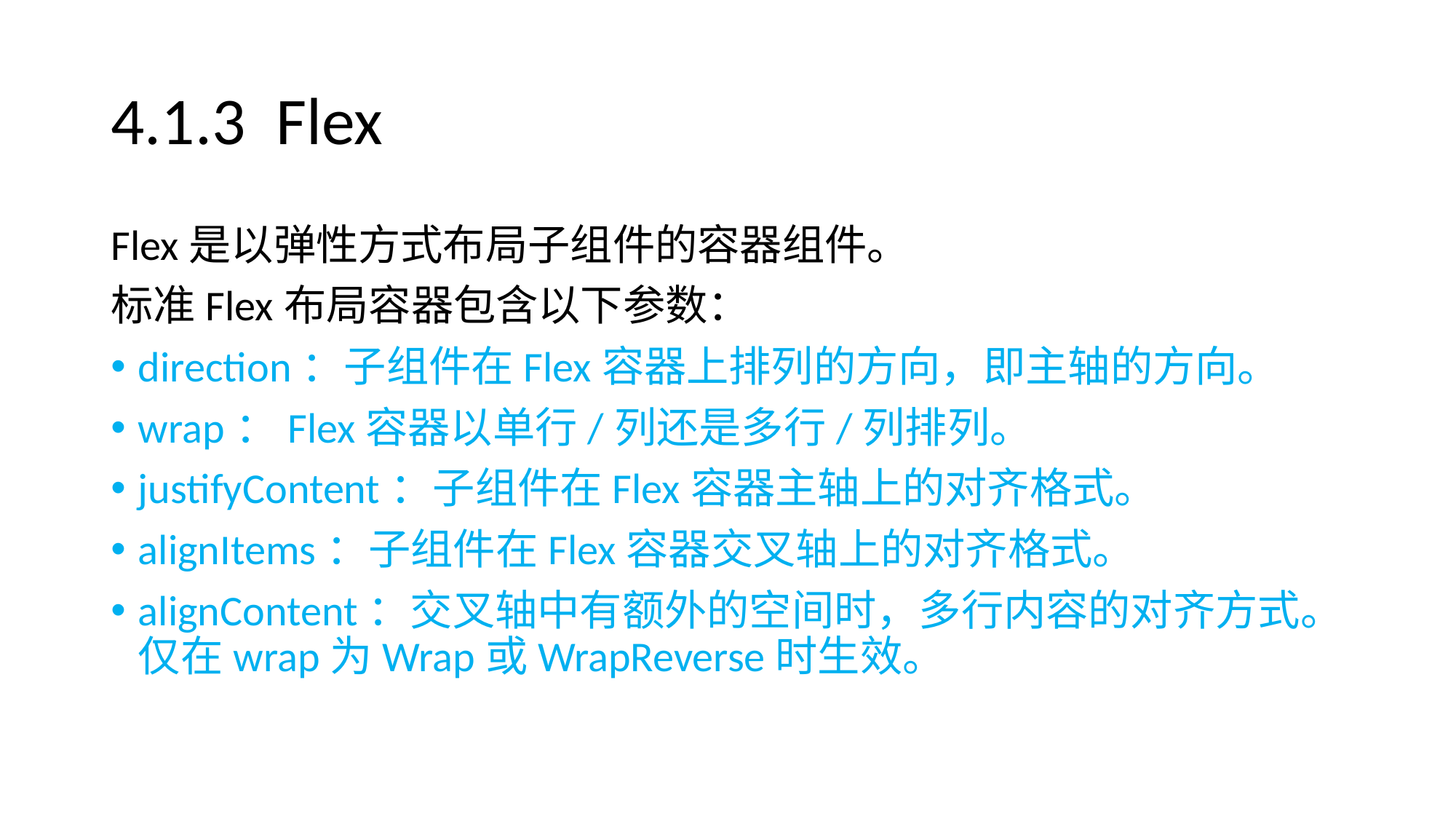

# 4.1.3  Flex
Flex是以弹性方式布局子组件的容器组件。
标准Flex布局容器包含以下参数：
direction：子组件在Flex容器上排列的方向，即主轴的方向。
wrap：Flex容器以单行/列还是多行/列排列。
justifyContent：子组件在Flex容器主轴上的对齐格式。
alignItems：子组件在Flex容器交叉轴上的对齐格式。
alignContent：交叉轴中有额外的空间时，多行内容的对齐方式。仅在wrap为Wrap或WrapReverse时生效。